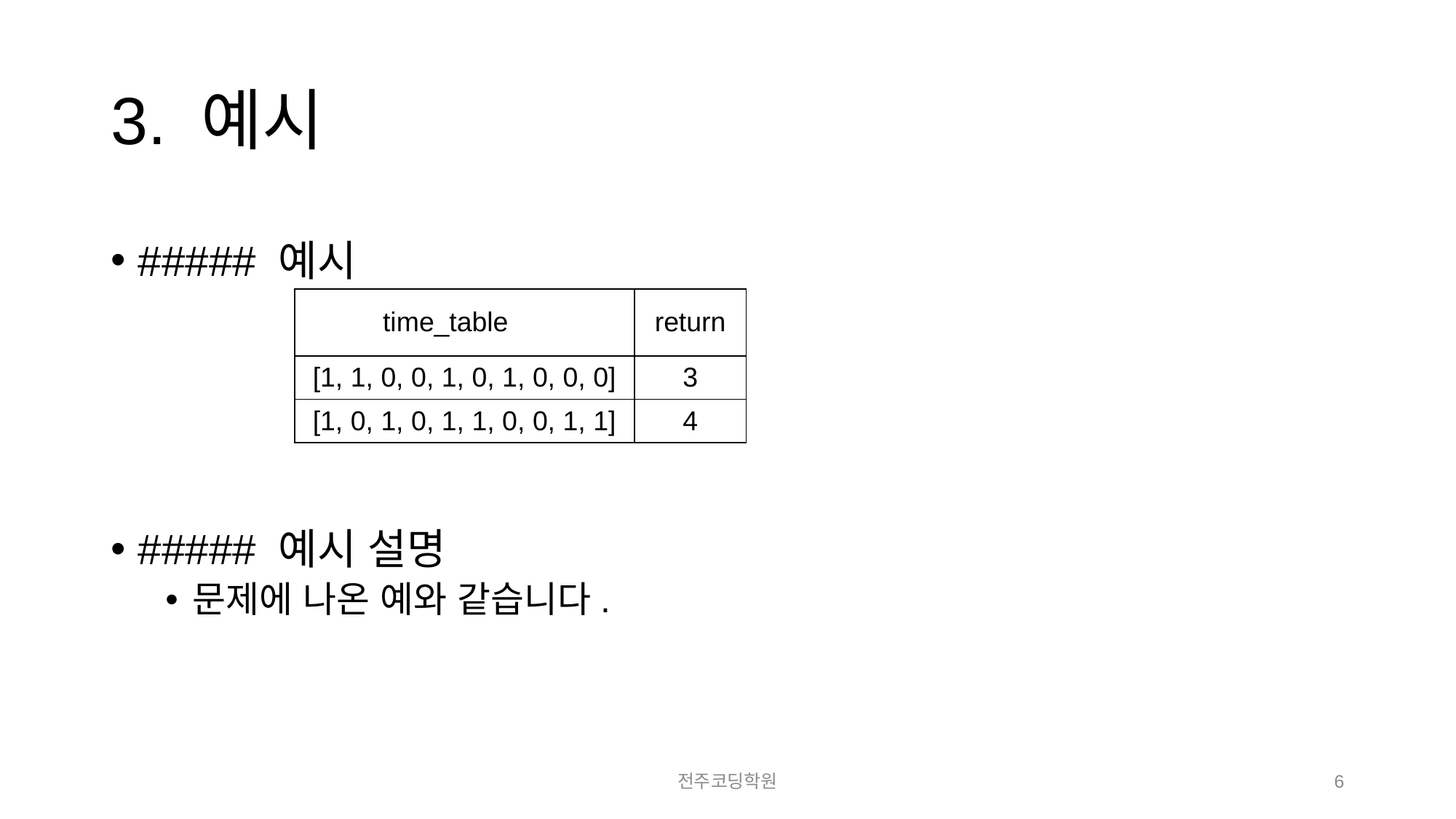

# 3. 예시
##### 예시

##### 예시 설명
문제에 나온 예와 같습니다.
| time\_table | return |
| --- | --- |
| [1, 1, 0, 0, 1, 0, 1, 0, 0, 0] | 3 |
| [1, 0, 1, 0, 1, 1, 0, 0, 1, 1] | 4 |
전주코딩학원
6